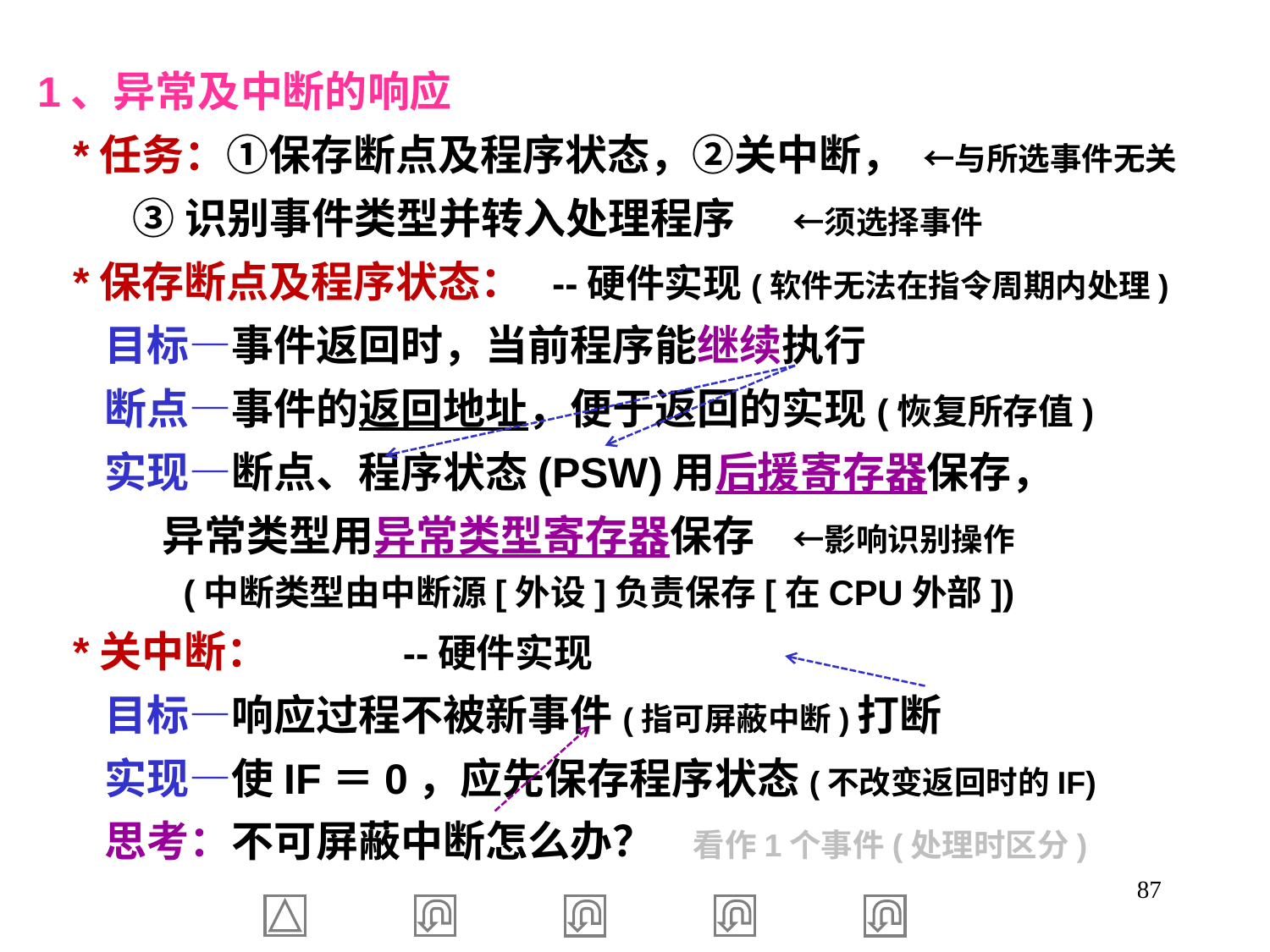

1、异常及中断的响应
   *任务：①保存断点及程序状态，②关中断，  ←与所选事件无关
          ③识别事件类型并转入处理程序      ←须选择事件
   *保存断点及程序状态：  --硬件实现(软件无法在指令周期内处理)
      目标—事件返回时，当前程序能继续执行
      断点—事件的返回地址，便于返回的实现(恢复所存值)
      实现—断点、程序状态(PSW)用后援寄存器保存，
            异常类型用异常类型寄存器保存    ←影响识别操作
               (中断类型由中断源[外设]负责保存[在CPU外部])
   *关中断：             --硬件实现
      目标—响应过程不被新事件(指可屏蔽中断)打断
      实现—使IF＝0，应先保存程序状态(不改变返回时的IF)
      思考：不可屏蔽中断怎么办？    看作1个事件(处理时区分)
87